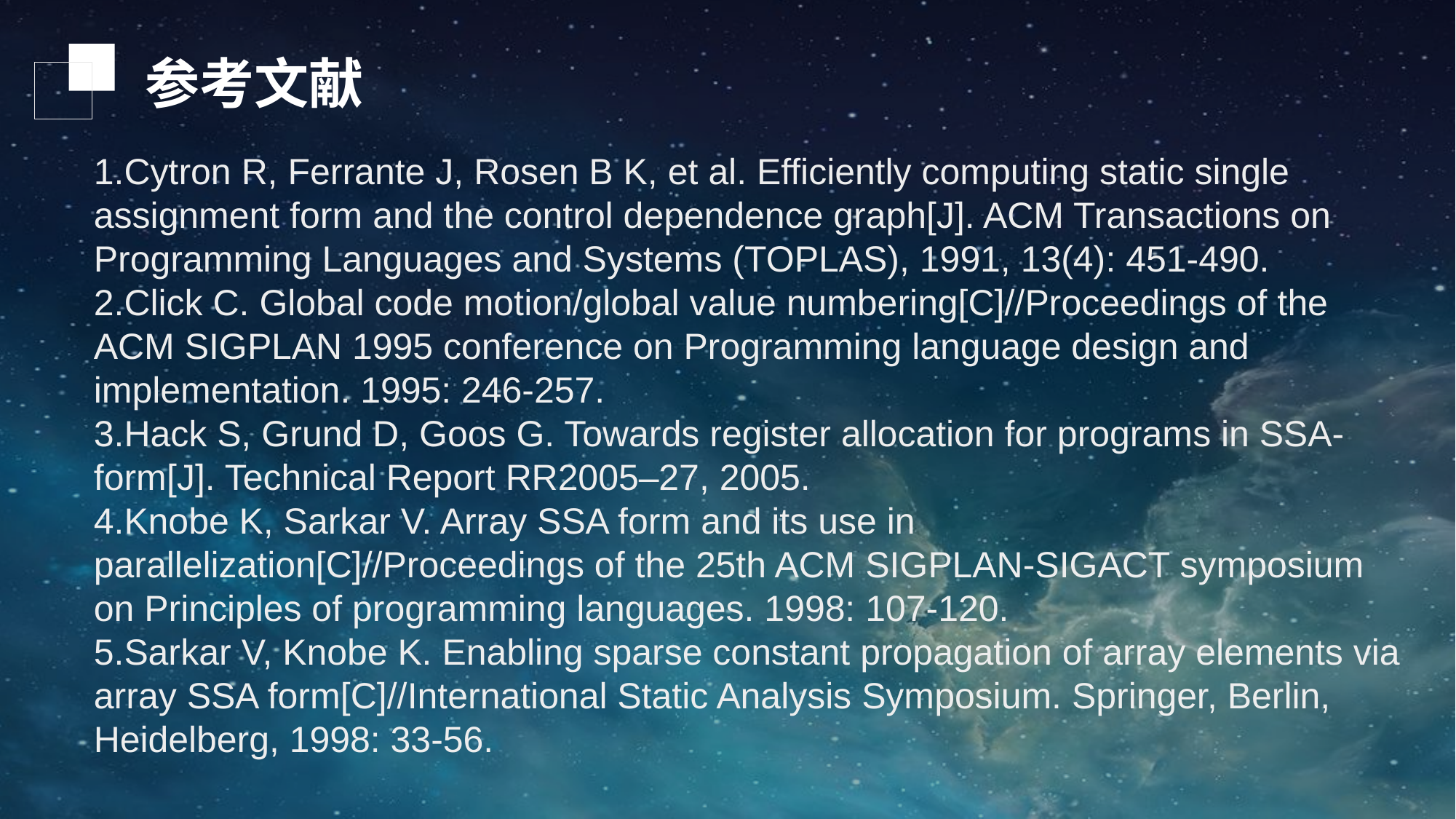

参考文献

Cytron R, Ferrante J, Rosen B K, et al. Efficiently computing static single assignment form and the control dependence graph[J]. ACM Transactions on Programming Languages and Systems (TOPLAS), 1991, 13(4): 451-490.
Click C. Global code motion/global value numbering[C]//Proceedings of the ACM SIGPLAN 1995 conference on Programming language design and implementation. 1995: 246-257.
Hack S, Grund D, Goos G. Towards register allocation for programs in SSA-form[J]. Technical Report RR2005–27, 2005.
Knobe K, Sarkar V. Array SSA form and its use in parallelization[C]//Proceedings of the 25th ACM SIGPLAN-SIGACT symposium on Principles of programming languages. 1998: 107-120.
Sarkar V, Knobe K. Enabling sparse constant propagation of array elements via array SSA form[C]//International Static Analysis Symposium. Springer, Berlin, Heidelberg, 1998: 33-56.